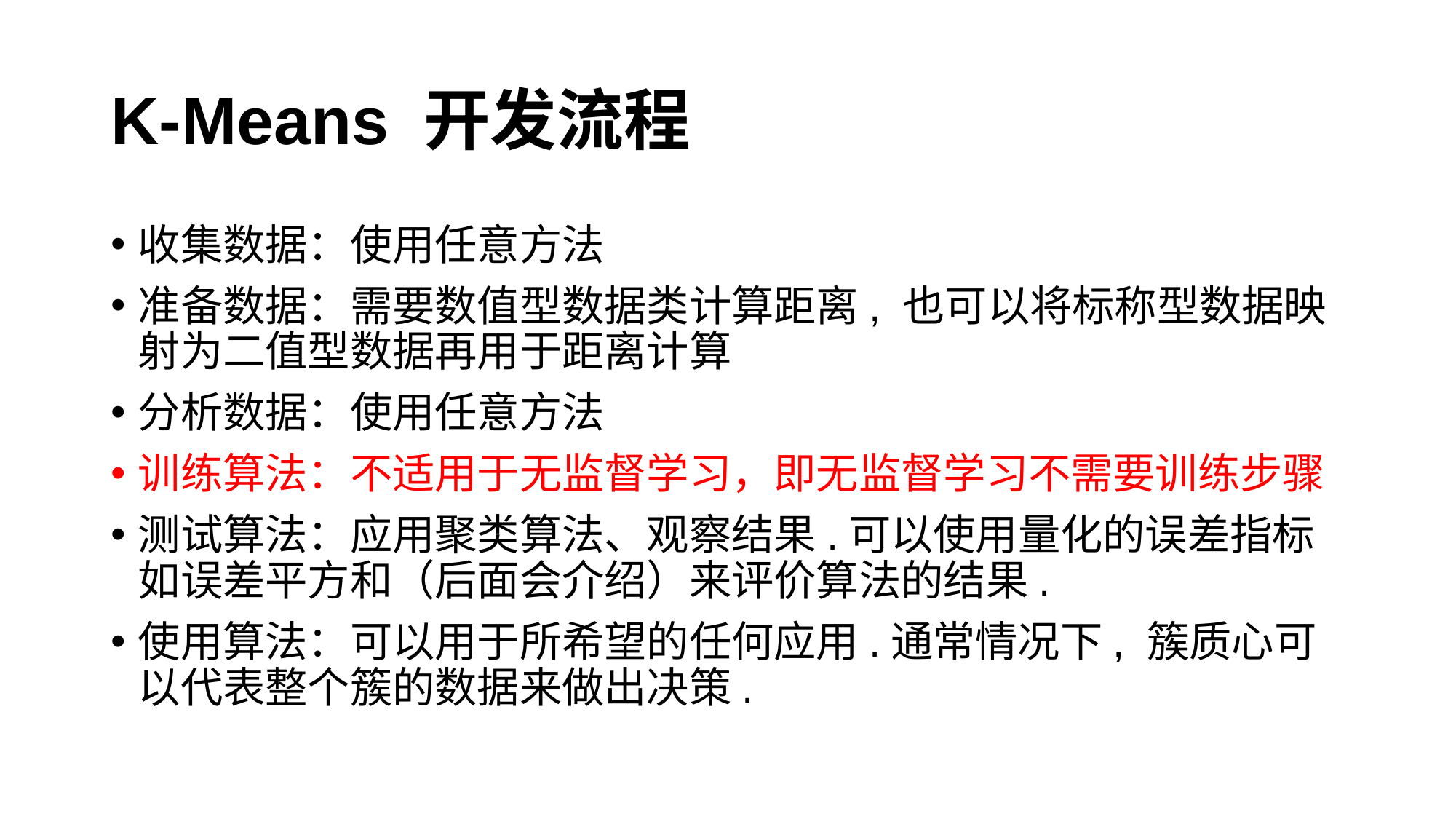

# K-Means 开发流程
收集数据：使用任意方法
准备数据：需要数值型数据类计算距离, 也可以将标称型数据映射为二值型数据再用于距离计算
分析数据：使用任意方法
训练算法：不适用于无监督学习，即无监督学习不需要训练步骤
测试算法：应用聚类算法、观察结果.可以使用量化的误差指标如误差平方和（后面会介绍）来评价算法的结果.
使用算法：可以用于所希望的任何应用.通常情况下, 簇质心可以代表整个簇的数据来做出决策.